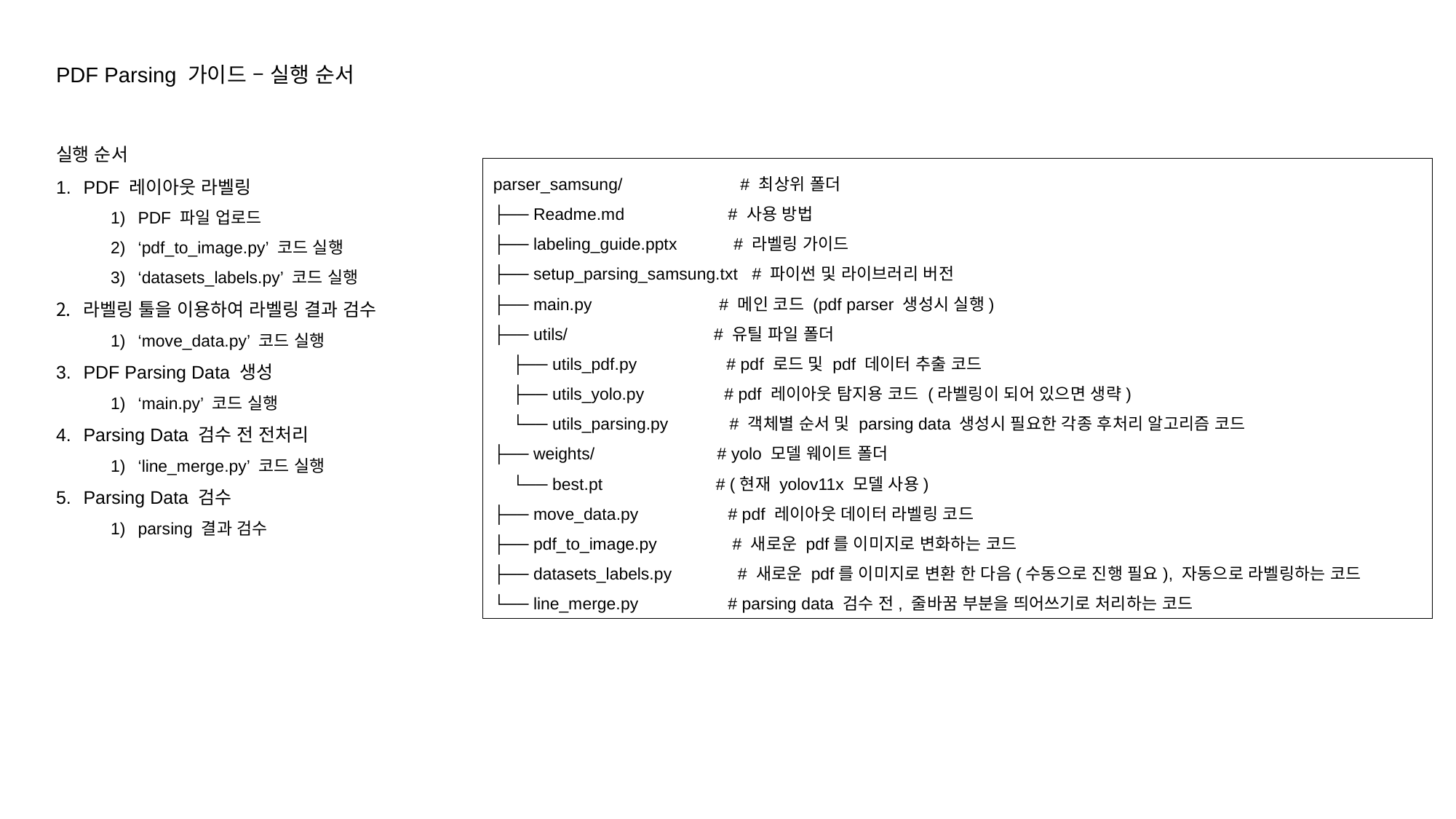

PDF Parsing 가이드 – 실행 순서
실행 순서
PDF 레이아웃 라벨링
PDF 파일 업로드
‘pdf_to_image.py’ 코드 실행
‘datasets_labels.py’ 코드 실행
라벨링 툴을 이용하여 라벨링 결과 검수
‘move_data.py’ 코드 실행
PDF Parsing Data 생성
‘main.py’ 코드 실행
Parsing Data 검수 전 전처리
‘line_merge.py’ 코드 실행
Parsing Data 검수
parsing 결과 검수
parser_samsung/                         # 최상위 폴더
├── Readme.md                      # 사용 방법
├── labeling_guide.pptx            # 라벨링 가이드
├── setup_parsing_samsung.txt   # 파이썬 및 라이브러리 버전
├── main.py                           # 메인 코드 (pdf parser 생성시 실행)
├── utils/                               # 유틸 파일 폴더
    ├── utils_pdf.py                   # pdf 로드 및 pdf 데이터 추출 코드
    ├── utils_yolo.py                 # pdf 레이아웃 탐지용 코드 (라벨링이 되어 있으면 생략)
    └── utils_parsing.py             # 객체별 순서 및 parsing data 생성시 필요한 각종 후처리 알고리즘 코드
├── weights/                          # yolo 모델 웨이트 폴더
    └── best.pt                        # (현재 yolov11x 모델 사용)
├── move_data.py                   # pdf 레이아웃 데이터 라벨링 코드
├── pdf_to_image.py                # 새로운 pdf를 이미지로 변화하는 코드
├── datasets_labels.py              # 새로운 pdf를 이미지로 변환 한 다음(수동으로 진행 필요), 자동으로 라벨링하는 코드
└── line_merge.py                   # parsing data 검수 전, 줄바꿈 부분을 띄어쓰기로 처리하는 코드